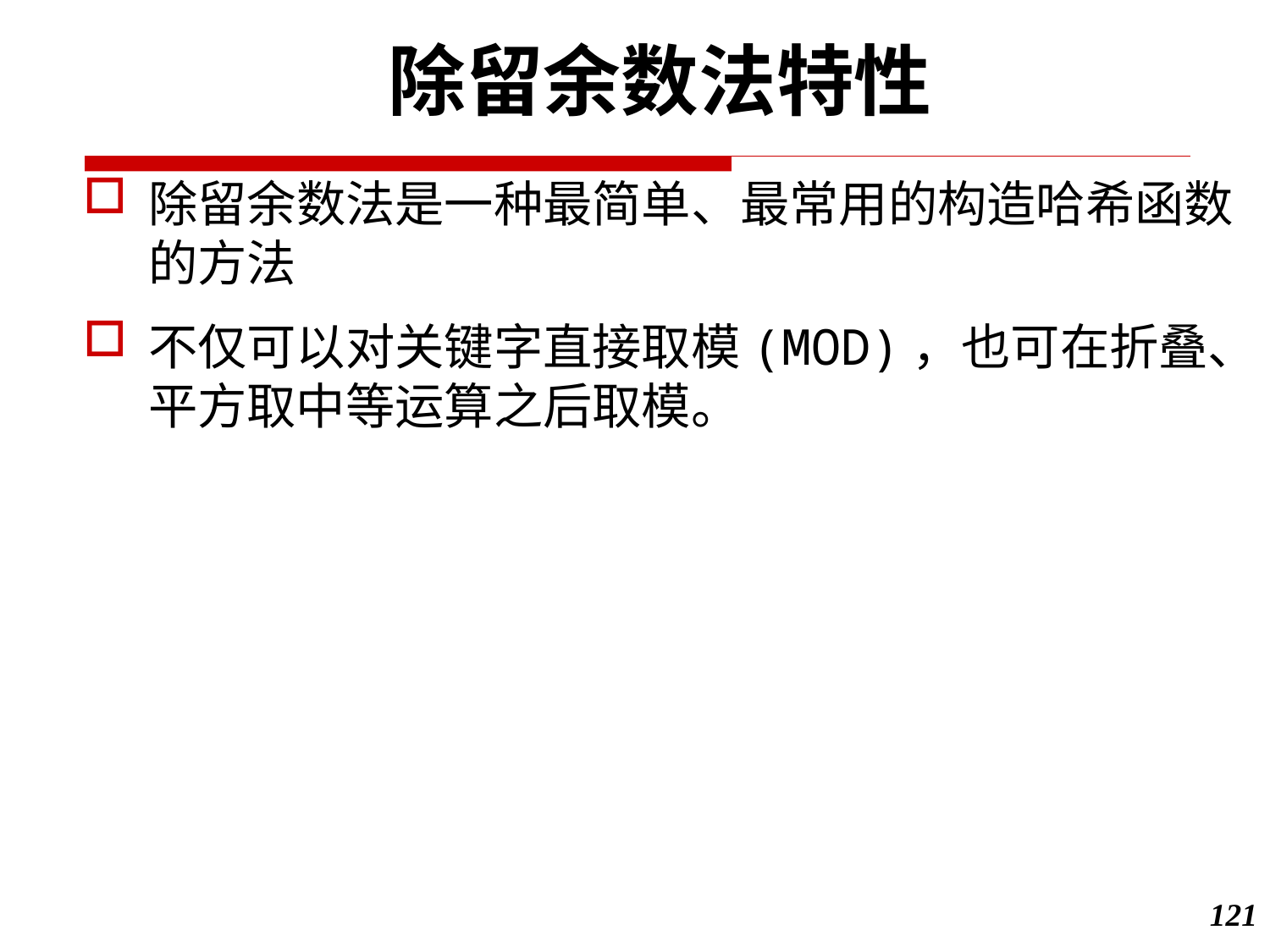

除留余数法特性
除留余数法是一种最简单、最常用的构造哈希函数的方法
不仅可以对关键字直接取模(MOD)，也可在折叠、平方取中等运算之后取模。
121